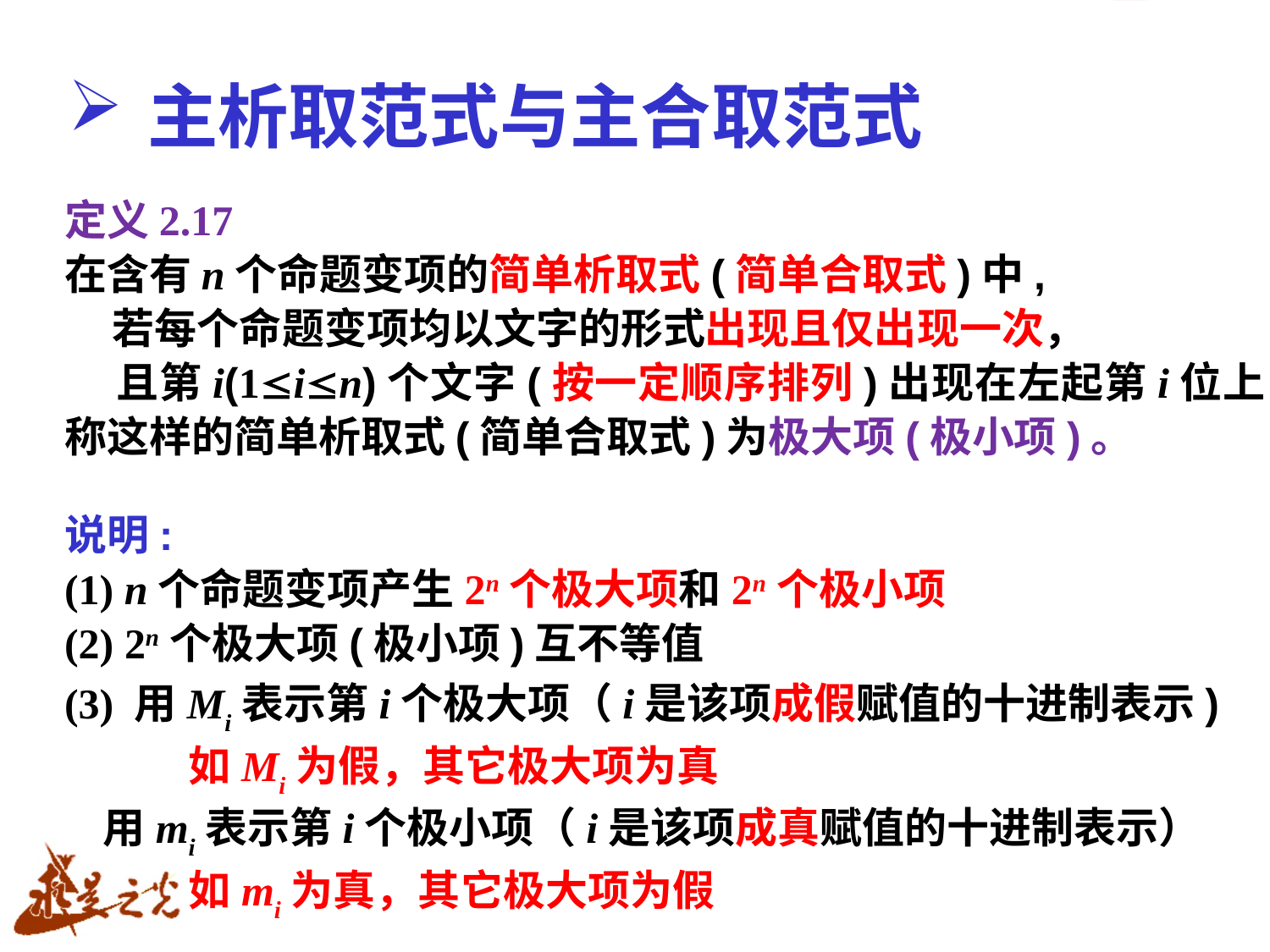

# 主析取范式与主合取范式
定义2.17
在含有n个命题变项的简单析取式(简单合取式)中,
    若每个命题变项均以文字的形式出现且仅出现一次，
    且第i(1≤i≤n)个文字(按一定顺序排列)出现在左起第i位上，
称这样的简单析取式(简单合取式)为极大项(极小项)。
说明:
(1) n个命题变项产生2n个极大项和2n个极小项
(2) 2n个极大项(极小项)互不等值
(3) 用Mi表示第i个极大项（i是该项成假赋值的十进制表示)
            如Mi为假，其它极大项为真
   用mi表示第i个极小项（i是该项成真赋值的十进制表示）
            如mi为真，其它极大项为假
6